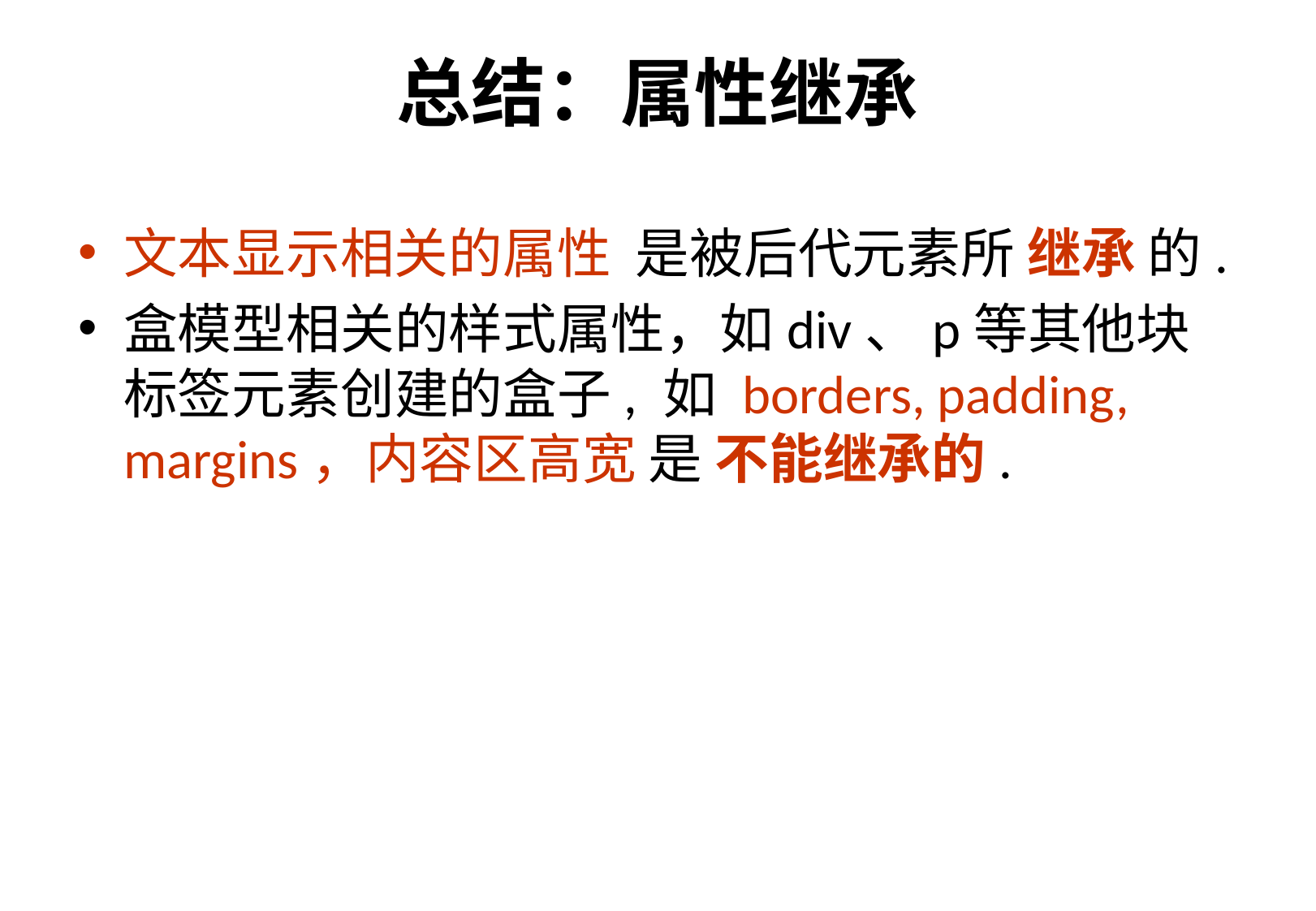

# 总结：属性继承
文本显示相关的属性  是被后代元素所 继承 的.
盒模型相关的样式属性，如div、p等其他块标签元素创建的盒子, 如 borders, padding, margins，内容区高宽 是 不能继承的.